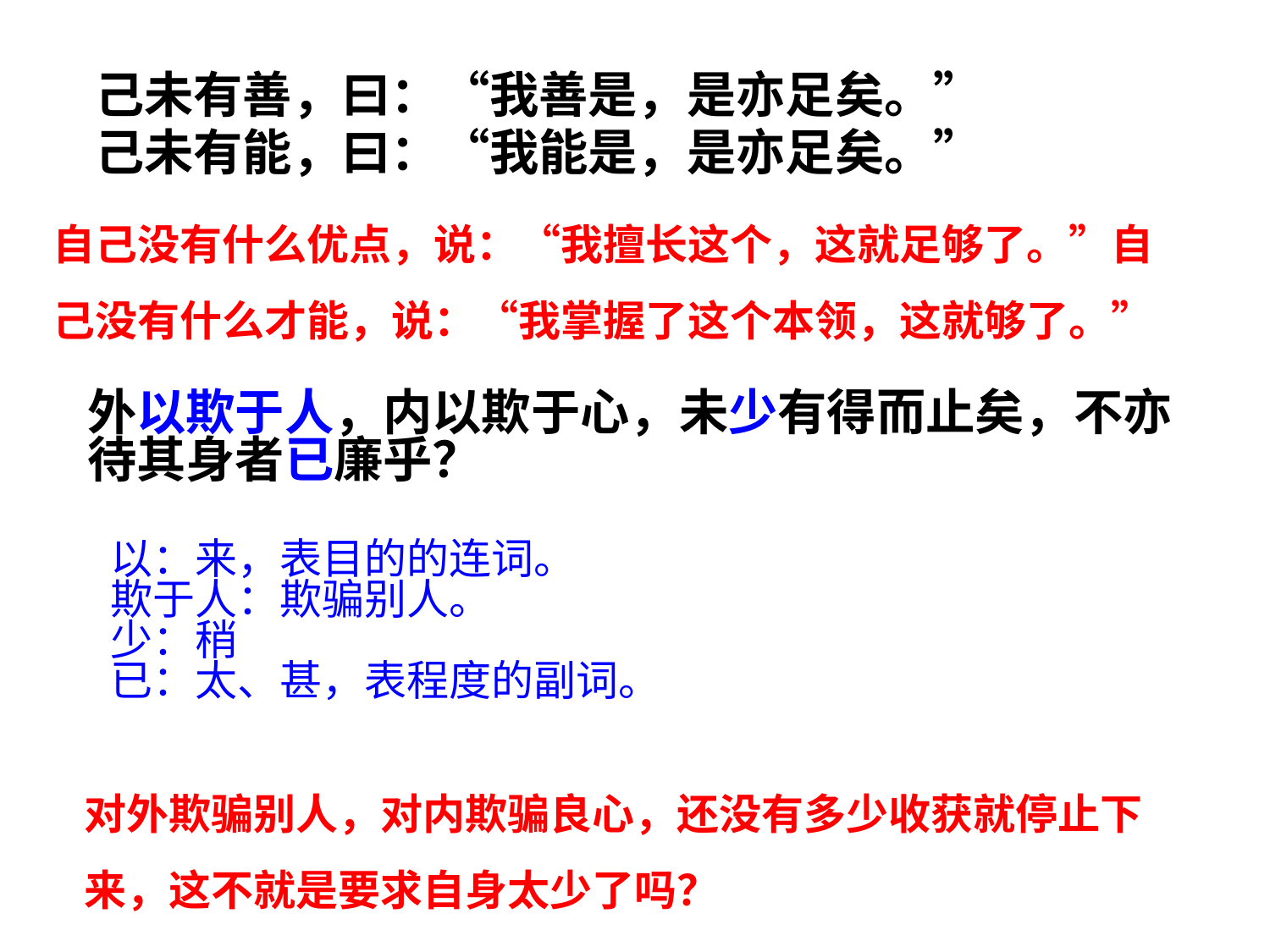

己未有善，曰：“我善是，是亦足矣。”
己未有能，曰：“我能是，是亦足矣。”
自己没有什么优点，说：“我擅长这个，这就足够了。”自己没有什么才能，说：“我掌握了这个本领，这就够了。”
外以欺于人，内以欺于心，未少有得而止矣，不亦待其身者已廉乎？
以：来，表目的的连词。
欺于人：欺骗别人。
少：稍
已：太、甚，表程度的副词。
对外欺骗别人，对内欺骗良心，还没有多少收获就停止下来，这不就是要求自身太少了吗？